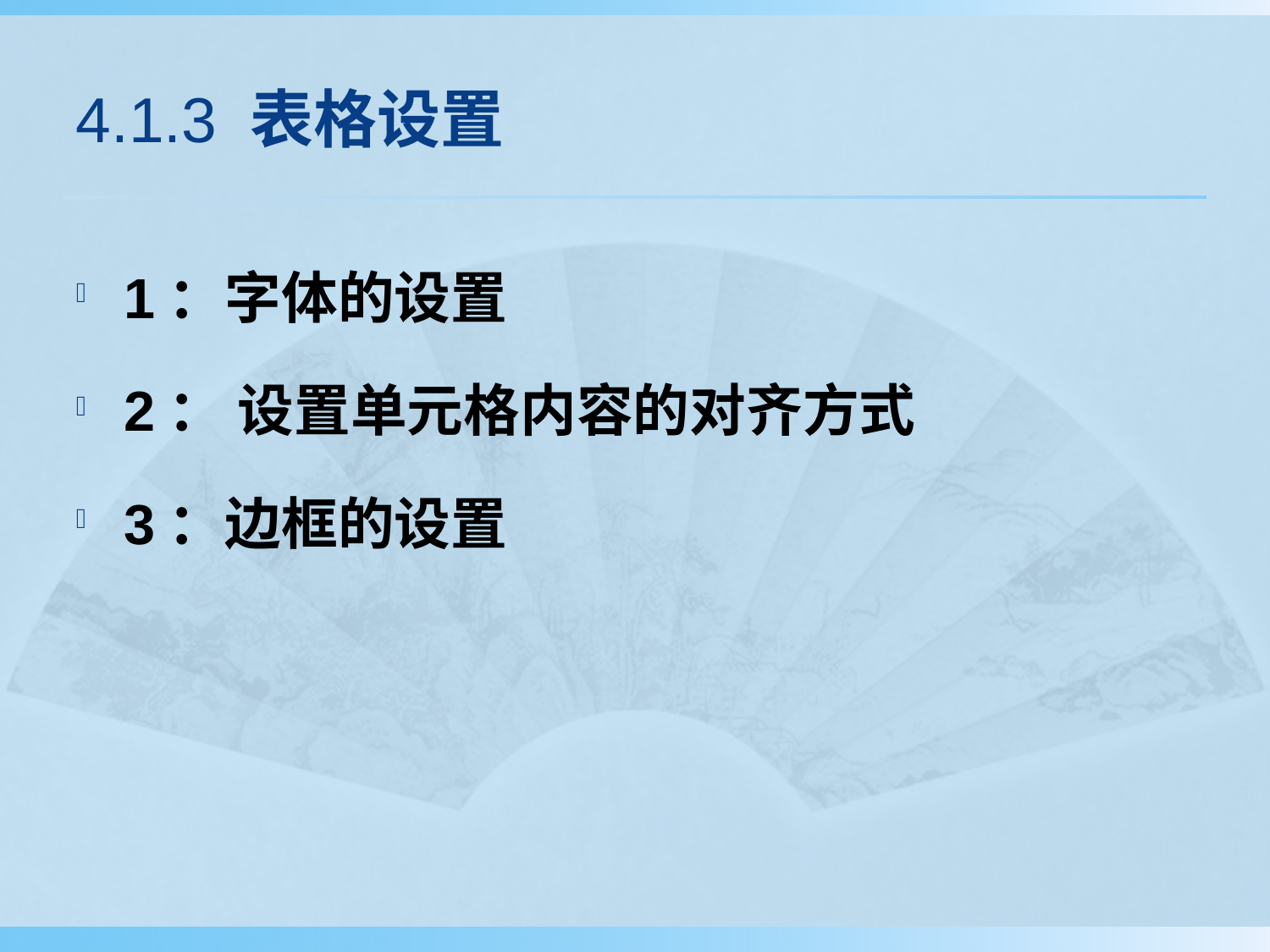

# 4.1.3 表格设置
1：字体的设置
2： 设置单元格内容的对齐方式
3：边框的设置